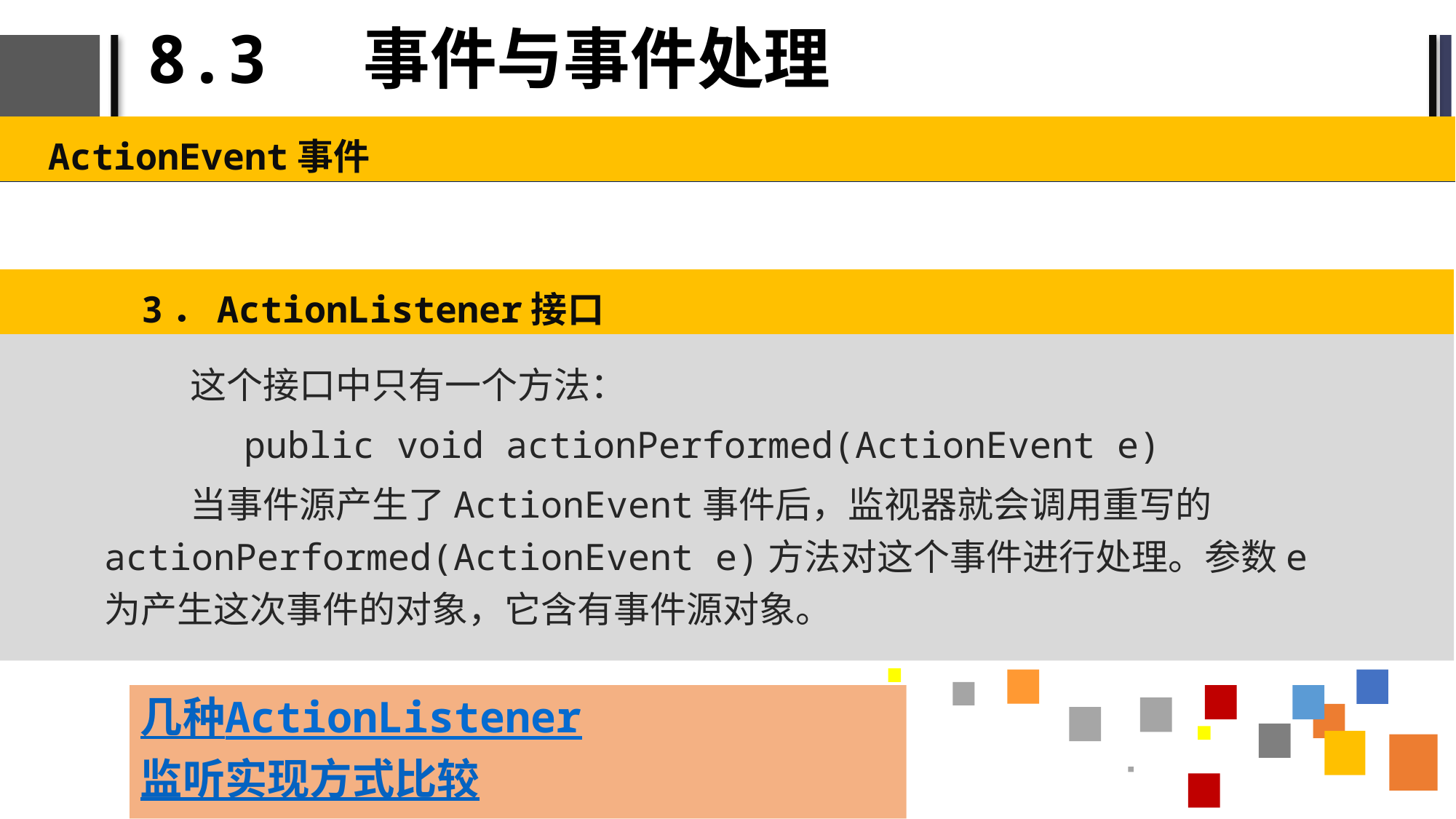

# 8.3  事件与事件处理

ActionEvent事件

3．ActionListener接口

这个接口中只有一个方法：
public void actionPerformed(ActionEvent e)
当事件源产生了ActionEvent事件后，监视器就会调用重写的actionPerformed(ActionEvent e)方法对这个事件进行处理。参数e为产生这次事件的对象，它含有事件源对象。

几种ActionListener监听实现方式比较